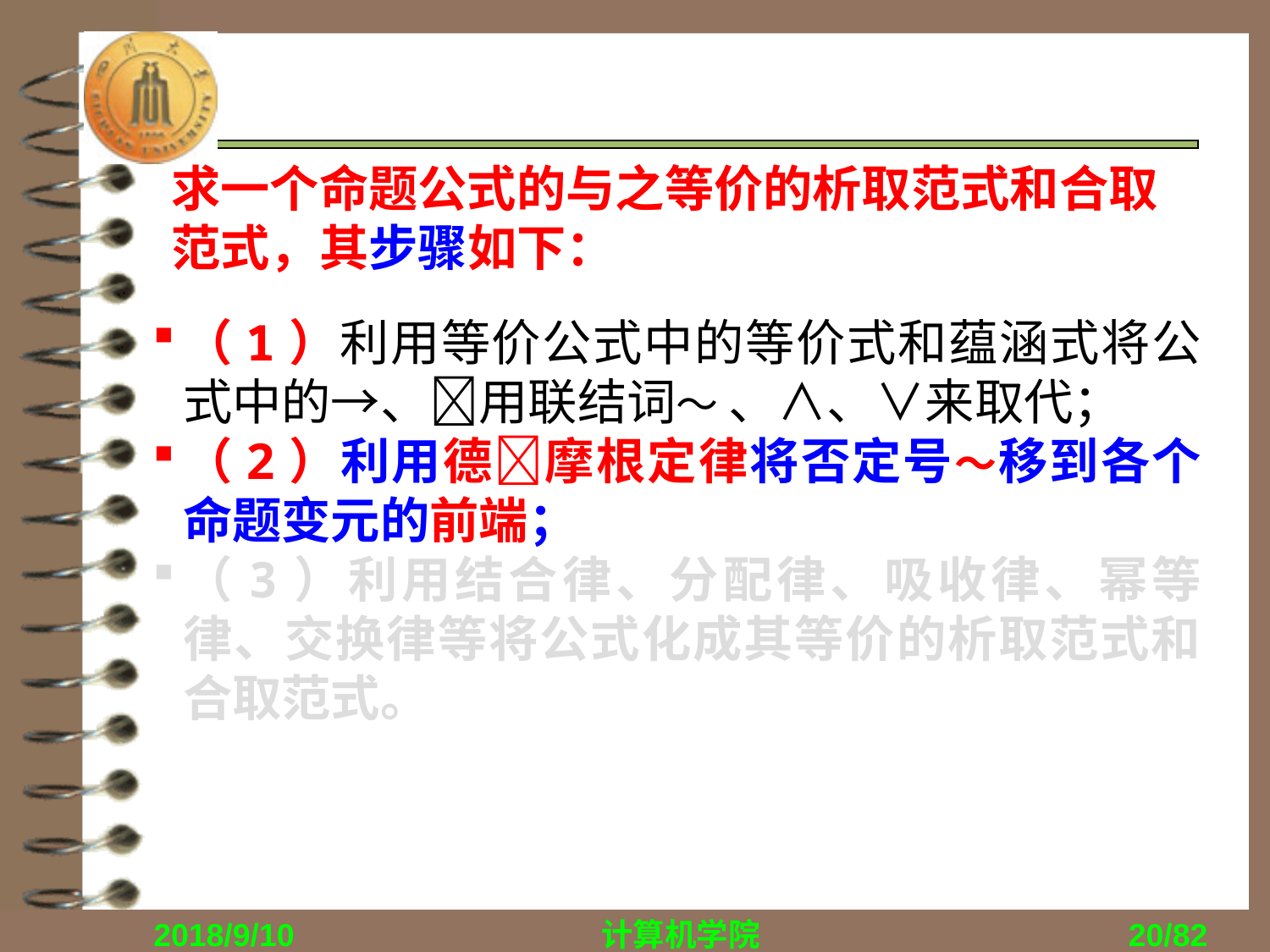

# 求一个命题公式的与之等价的析取范式和合取范式，其步骤如下：
（1）利用等价公式中的等价式和蕴涵式将公式中的→、↔用联结词～ 、∧、∨来取代；
（2）利用德•摩根定律将否定号～移到各个命题变元的前端；
（3）利用结合律、分配律、吸收律、幂等律、交换律等将公式化成其等价的析取范式和合取范式。

2018/9/10
计算机学院
20/82